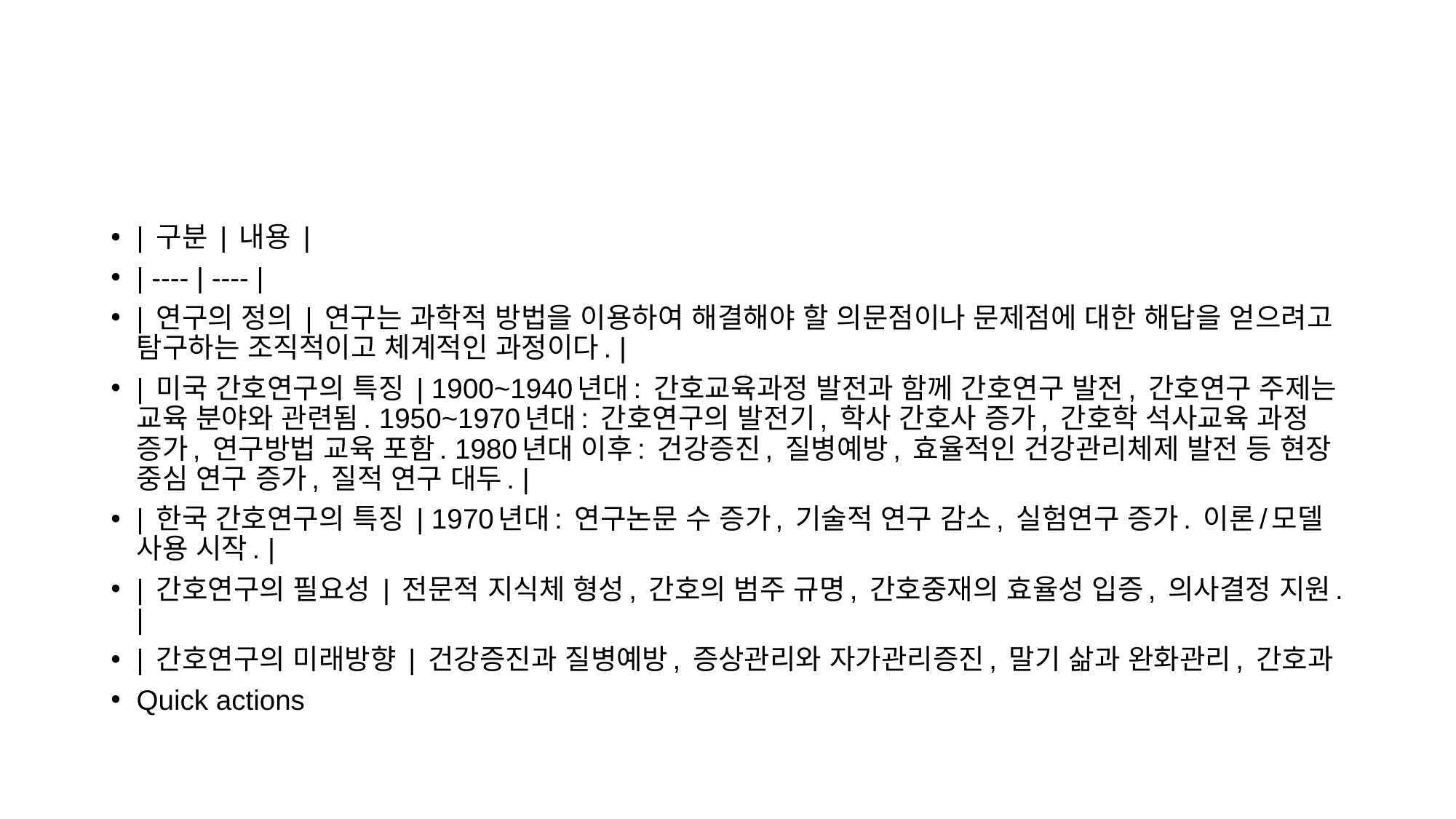

#
| 구분 | 내용 |
| ---- | ---- |
| 연구의 정의 | 연구는 과학적 방법을 이용하여 해결해야 할 의문점이나 문제점에 대한 해답을 얻으려고 탐구하는 조직적이고 체계적인 과정이다. |
| 미국 간호연구의 특징 | 1900~1940년대: 간호교육과정 발전과 함께 간호연구 발전, 간호연구 주제는 교육 분야와 관련됨. 1950~1970년대: 간호연구의 발전기, 학사 간호사 증가, 간호학 석사교육 과정 증가, 연구방법 교육 포함. 1980년대 이후: 건강증진, 질병예방, 효율적인 건강관리체제 발전 등 현장 중심 연구 증가, 질적 연구 대두. |
| 한국 간호연구의 특징 | 1970년대: 연구논문 수 증가, 기술적 연구 감소, 실험연구 증가. 이론/모델 사용 시작. |
| 간호연구의 필요성 | 전문적 지식체 형성, 간호의 범주 규명, 간호중재의 효율성 입증, 의사결정 지원. |
| 간호연구의 미래방향 | 건강증진과 질병예방, 증상관리와 자가관리증진, 말기 삶과 완화관리, 간호과
Quick actions